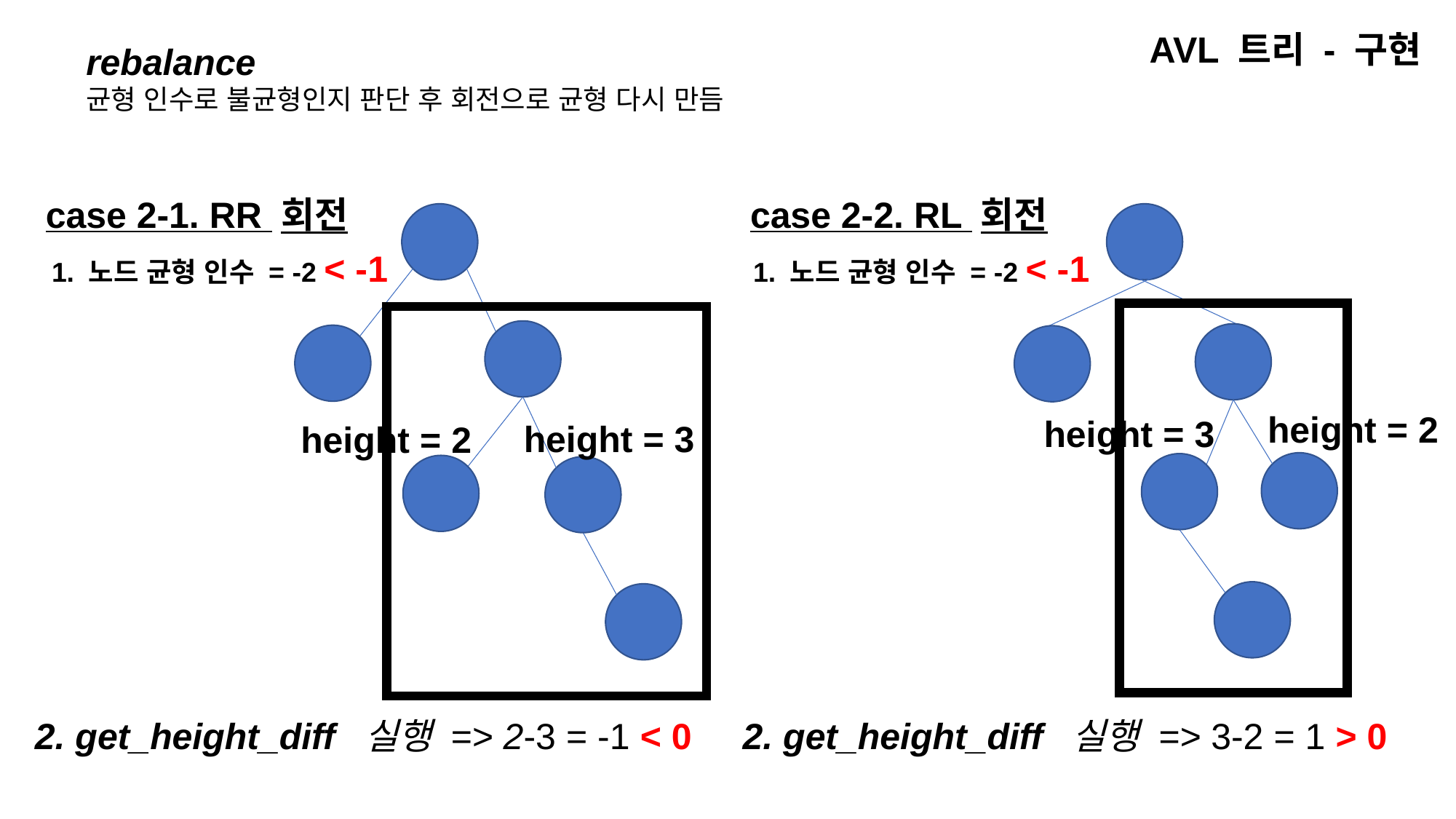

AVL 트리 - 구현
rebalance
균형 인수로 불균형인지 판단 후 회전으로 균형 다시 만듬
case 2-1. RR 회전
case 2-2. RL 회전

1. 노드 균형 인수 = -2 < -1
1. 노드 균형 인수 = -2 < -1

height = 2
height = 3
height = 3
height = 2
2. get_height_diff  실행 => 2-3 = -1 < 0
2. get_height_diff  실행 => 3-2 = 1 > 0